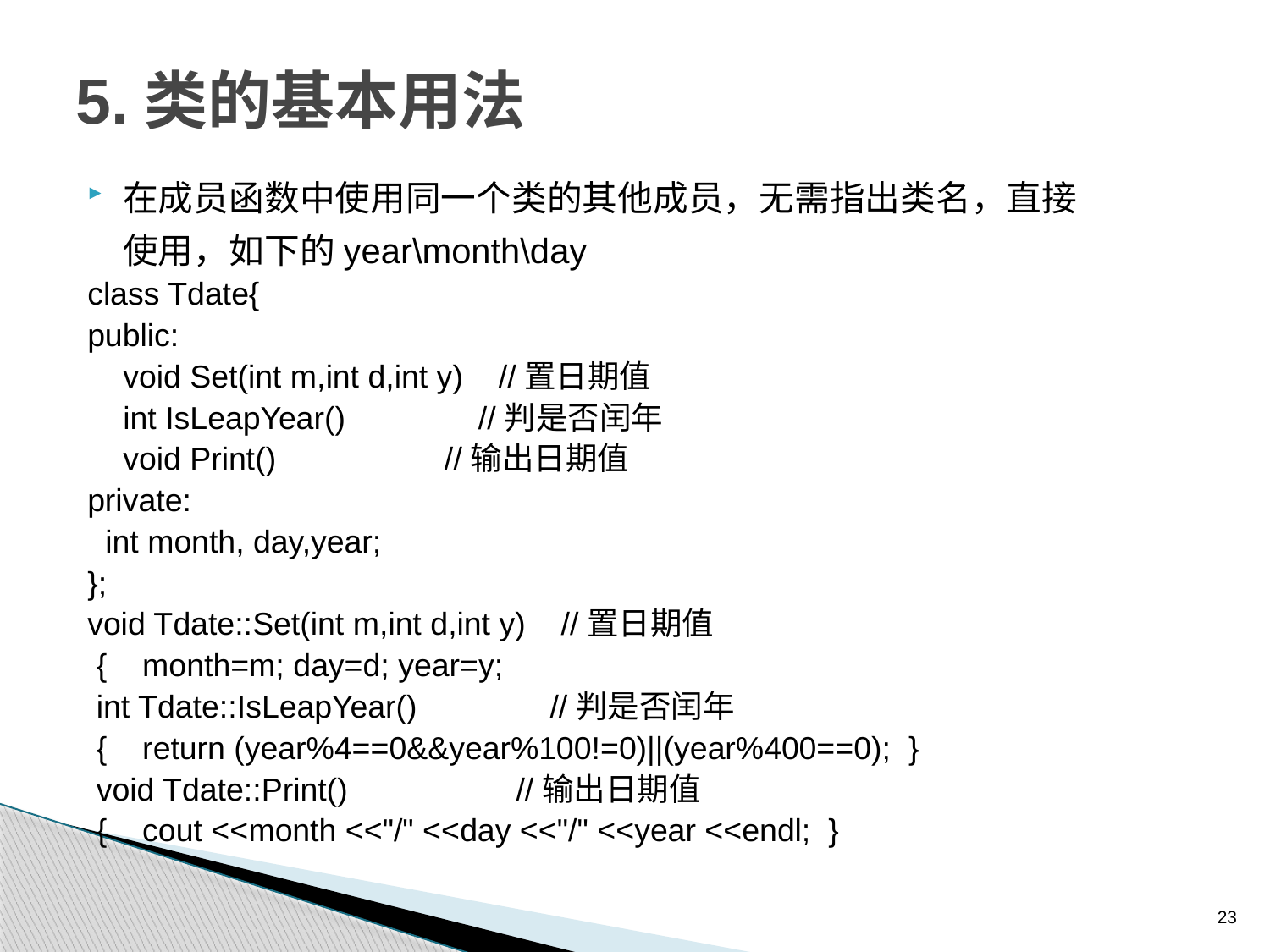

# 5.类的基本用法
在成员函数中使用同一个类的其他成员，无需指出类名，直接使用，如下的year\month\day
class Tdate{
public:
  	void Set(int m,int d,int y)    //置日期值
	int IsLeapYear()               //判是否闰年
	void Print()                   //输出日期值
private:
  int month, day,year;
};
void Tdate::Set(int m,int d,int y)    //置日期值
 {    month=m; day=d; year=y;
 int Tdate::IsLeapYear()               //判是否闰年
 {    return (year%4==0&&year%100!=0)||(year%400==0);  }
 void Tdate::Print()                   //输出日期值
 {    cout <<month <<"/" <<day <<"/" <<year <<endl;  }

23